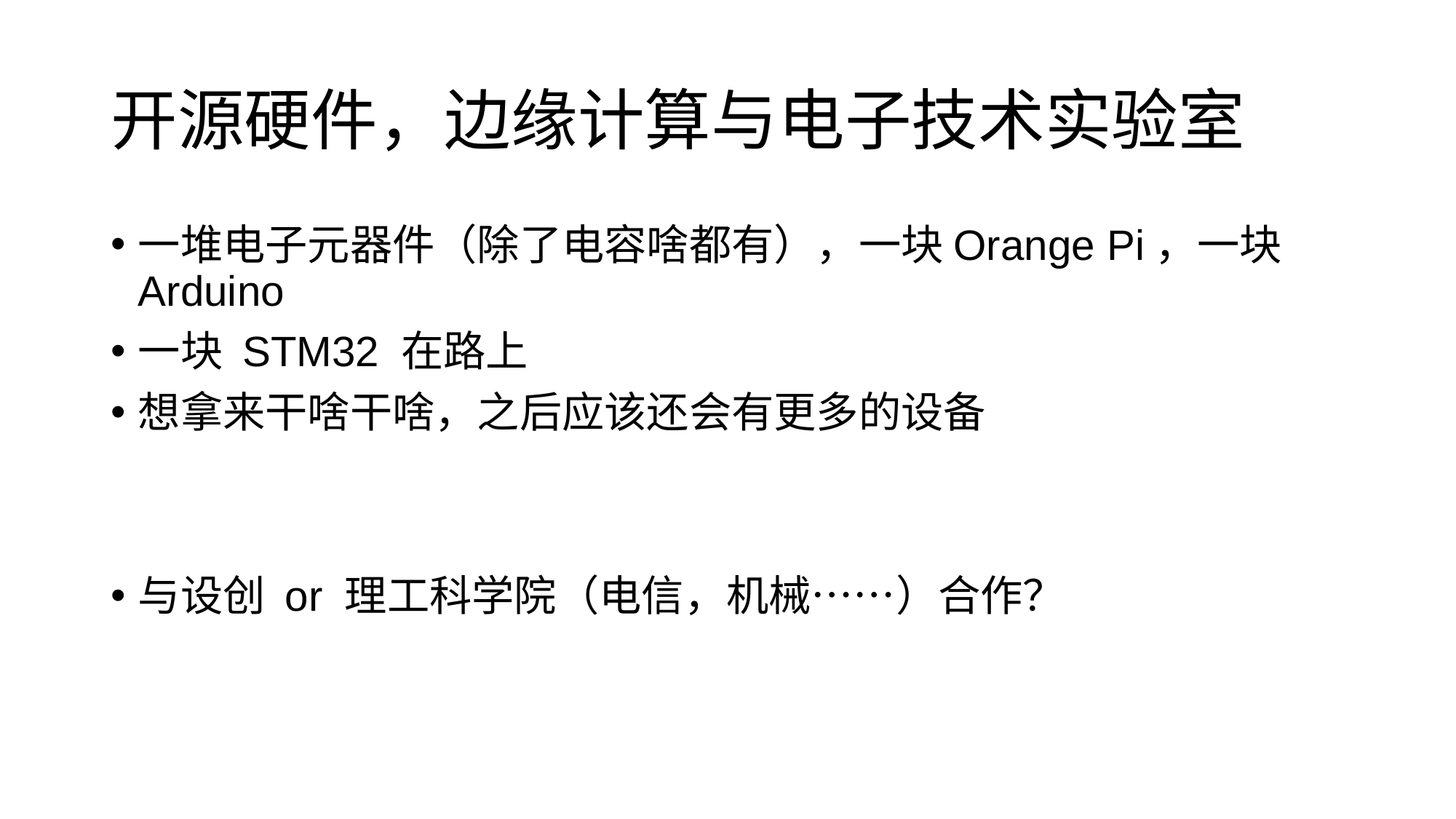

# 开源硬件，边缘计算与电子技术实验室
一堆电子元器件（除了电容啥都有），一块Orange Pi，一块Arduino
一块 STM32 在路上
想拿来干啥干啥，之后应该还会有更多的设备

与设创 or 理工科学院（电信，机械……）合作？